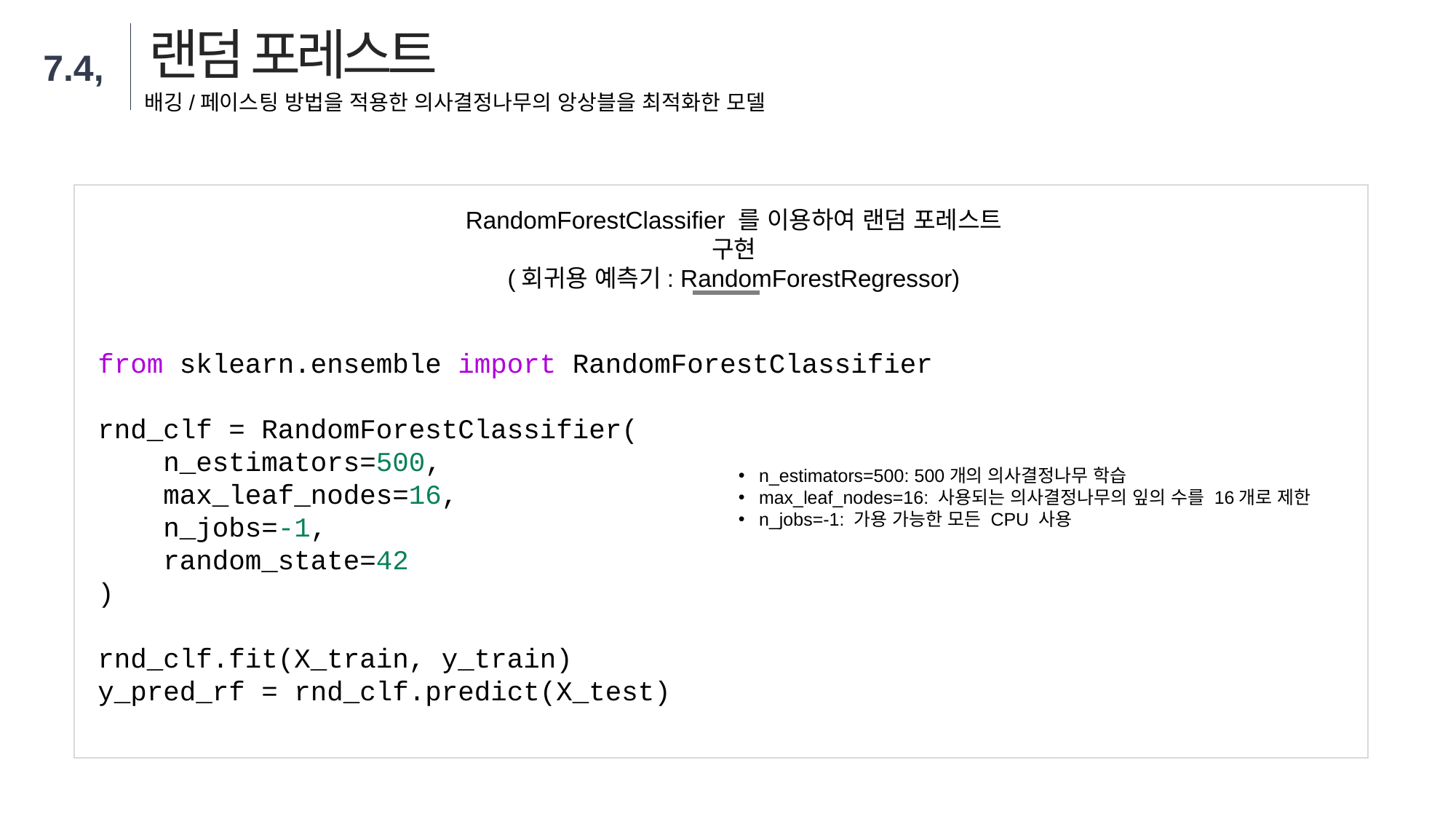

랜덤 포레스트
7.4,
배깅/페이스팅 방법을 적용한 의사결정나무의 앙상블을 최적화한 모델

RandomForestClassifier 를 이용하여 랜덤 포레스트 구현
(회귀용 예측기: RandomForestRegressor)
from sklearn.ensemble import RandomForestClassifier
rnd_clf = RandomForestClassifier(
    n_estimators=500,
    max_leaf_nodes=16,
    n_jobs=-1,
    random_state=42
)
rnd_clf.fit(X_train, y_train)
y_pred_rf = rnd_clf.predict(X_test)
n_estimators=500: 500개의 의사결정나무 학습
max_leaf_nodes=16: 사용되는 의사결정나무의 잎의 수를 16개로 제한
n_jobs=-1: 가용 가능한 모든 CPU 사용